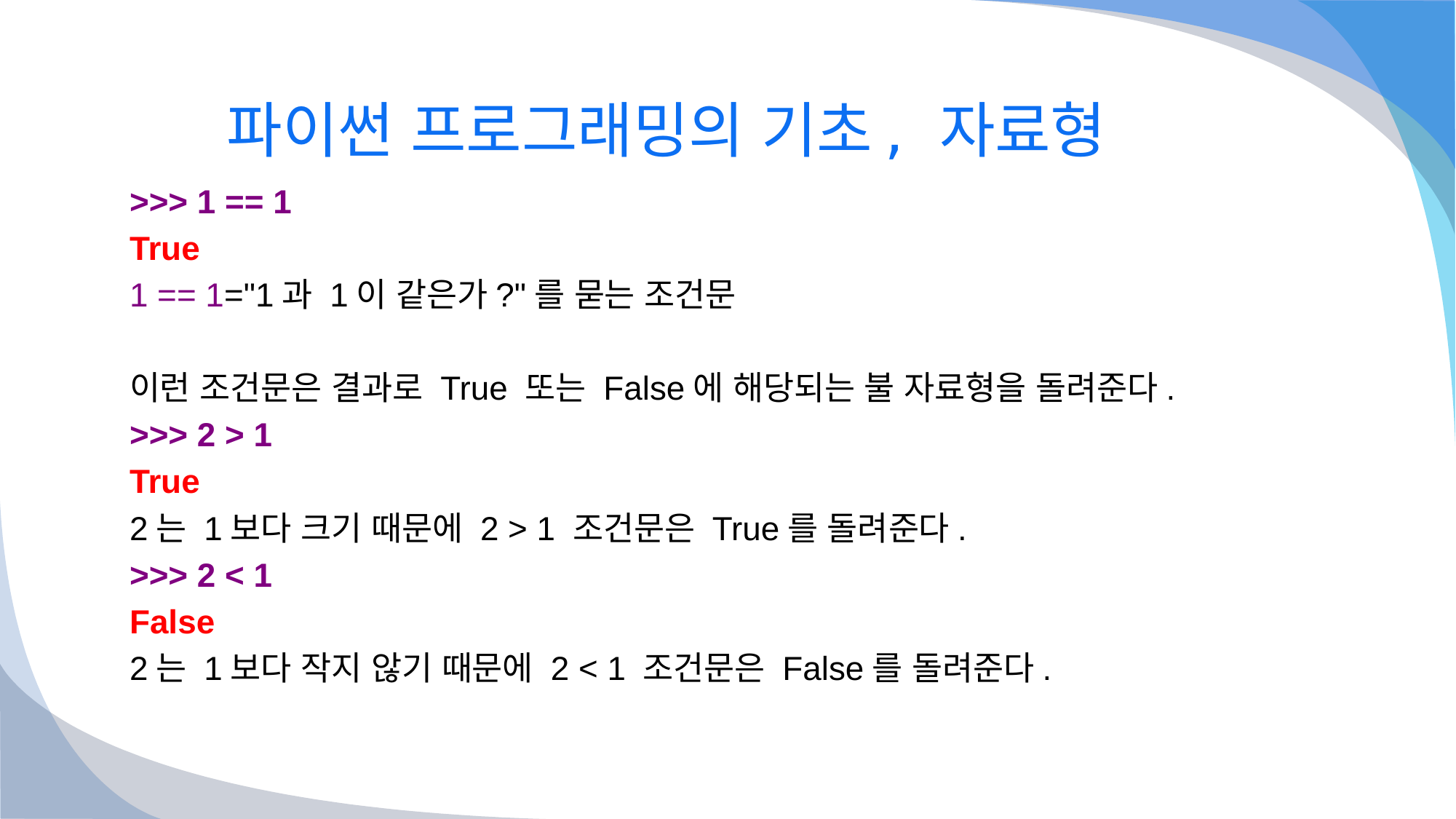

# 파이썬 프로그래밍의 기초, 자료형
>>> 1 == 1
True
1 == 1="1과 1이 같은가?"를 묻는 조건문

이런 조건문은 결과로 True 또는 False에 해당되는 불 자료형을 돌려준다.
>>> 2 > 1
True
2는 1보다 크기 때문에 2 > 1 조건문은 True를 돌려준다.
>>> 2 < 1
False
2는 1보다 작지 않기 때문에 2 < 1 조건문은 False를 돌려준다.